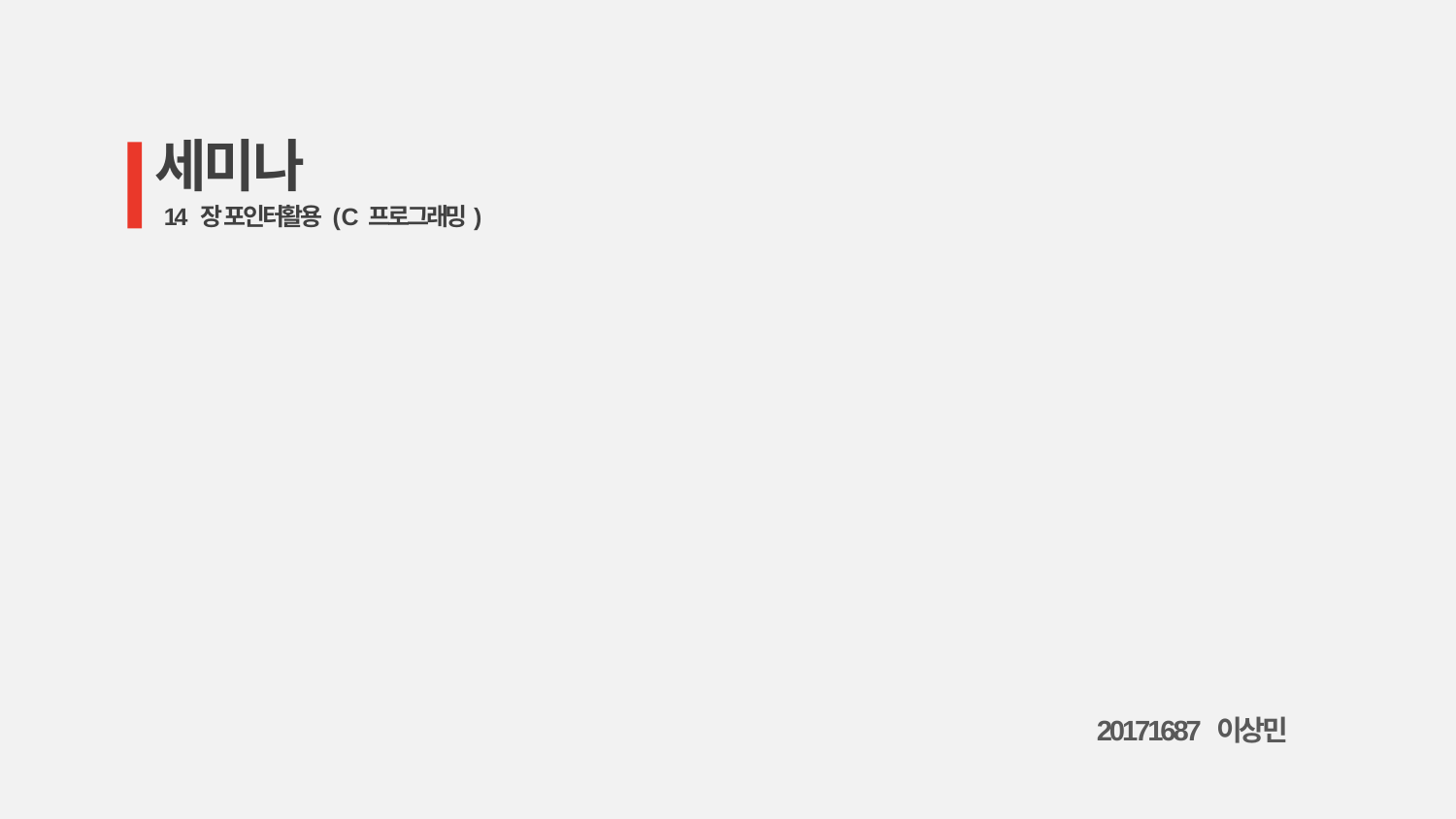

세미나

14 장 포인터활용 ( C 프로그래밍)
20171687 이상민